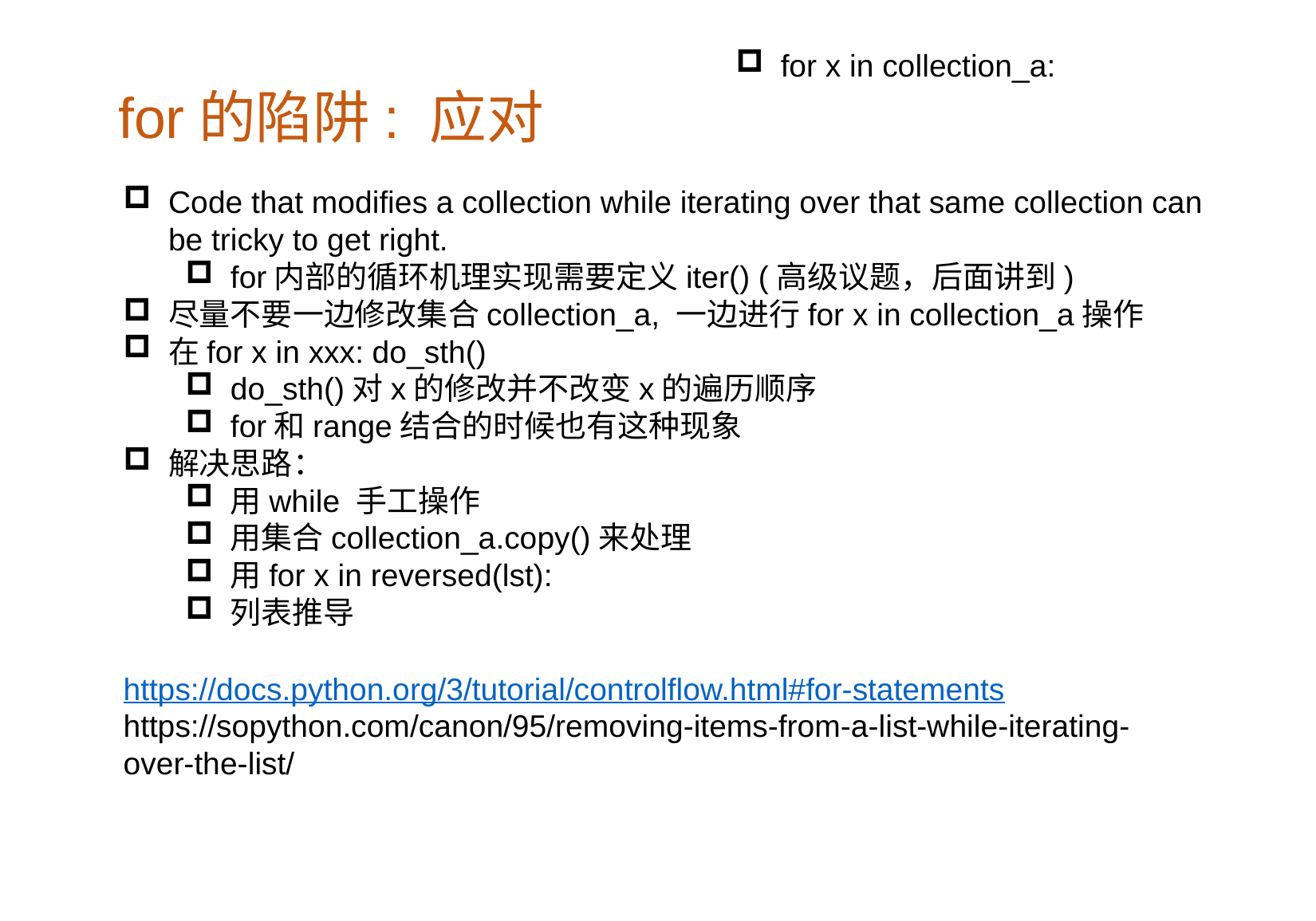

for x in collection_a:
for的陷阱: 应对
Code that modifies a collection while iterating over that same collection can be tricky to get right.
for内部的循环机理实现需要定义iter() (高级议题，后面讲到)
尽量不要一边修改集合collection_a, 一边进行for x in collection_a操作
在for x in xxx: do_sth()
do_sth()对x的修改并不改变x的遍历顺序
for和range结合的时候也有这种现象
解决思路：
用while 手工操作
用集合collection_a.copy()来处理
用for x in reversed(lst):
列表推导
https://docs.python.org/3/tutorial/controlflow.html#for-statements
https://sopython.com/canon/95/removing-items-from-a-list-while-iterating-over-the-list/